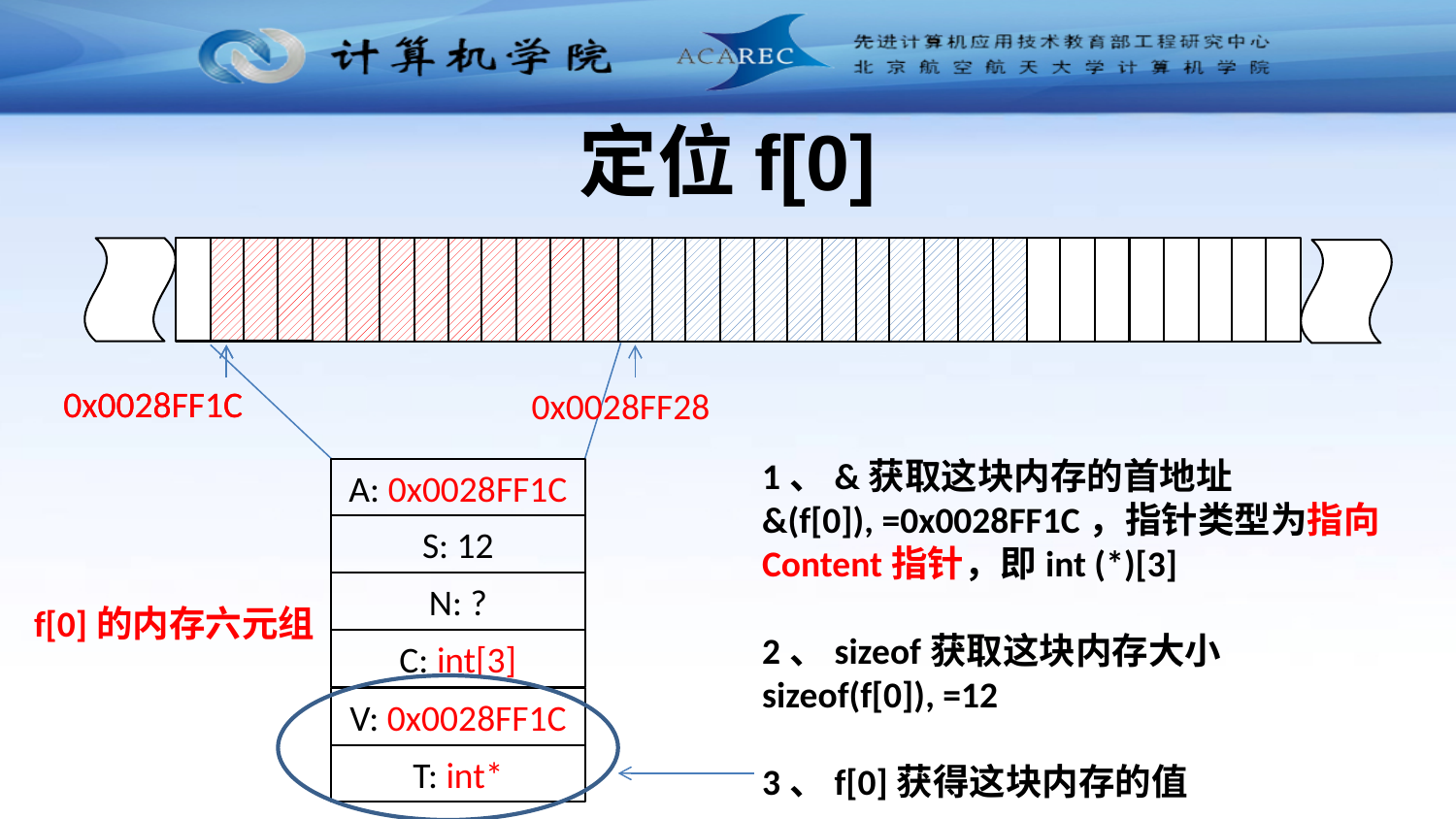

# 定位f[0]

0x0028FF1C
0x0028FF1C
0x0028FF28
1、&获取这块内存的首地址
&(f[0]), =0x0028FF1C，指针类型为指向Content指针，即int (*)[3]

2、sizeof获取这块内存大小
sizeof(f[0]), =12

3、f[0]获得这块内存的值
A: 0x0028FF1C
S: 12
N: ?
f[0]的内存六元组
C: int[3]

V: 0x0028FF1C
T: int*